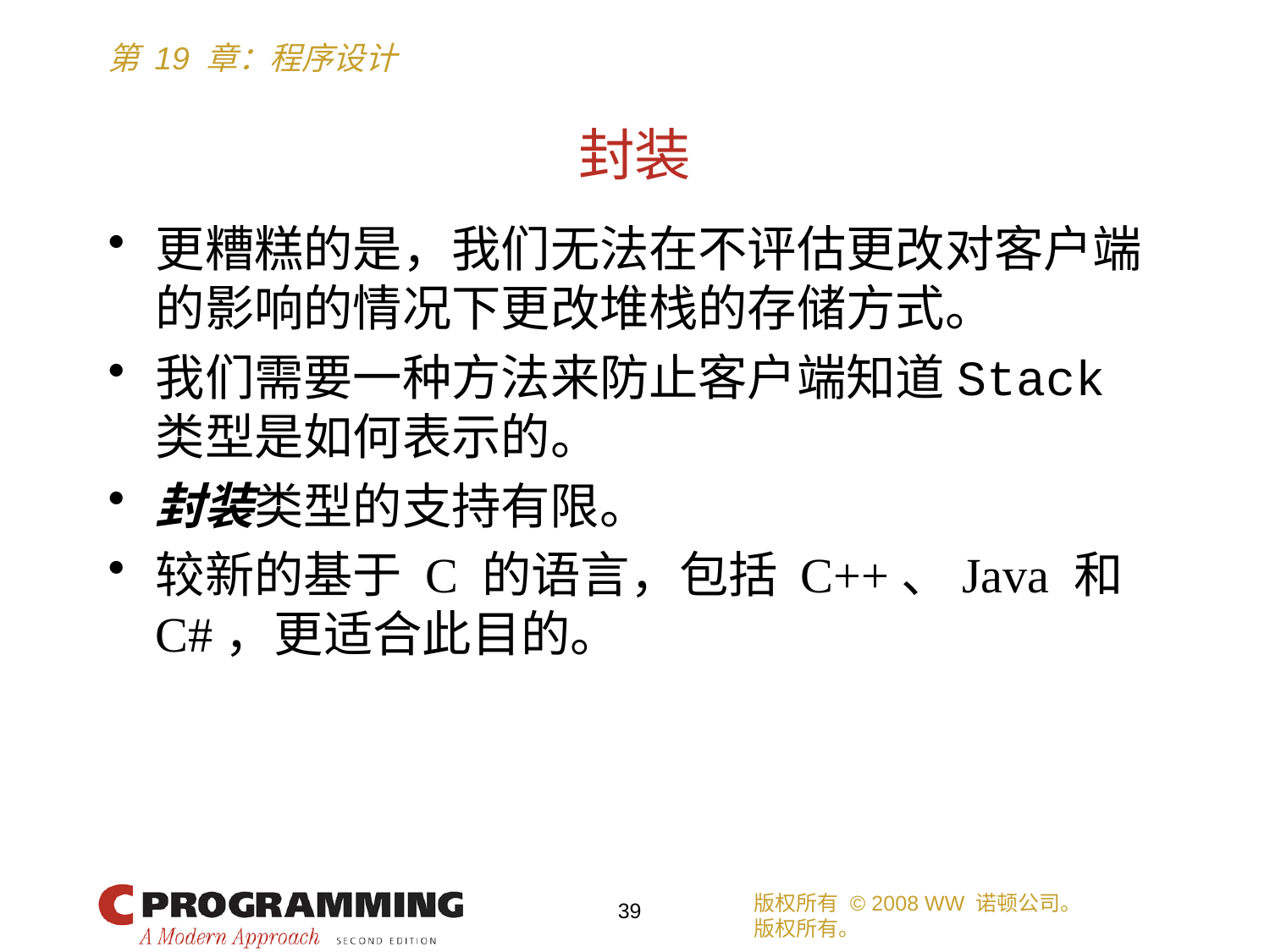

# 封装
更糟糕的是，我们无法在不评估更改对客户端的影响的情况下更改堆栈的存储方式。
我们需要一种方法来防止客户端知道Stack类型是如何表示的。
封装类型的支持有限。
较新的基于 C 的语言，包括 C++、Java 和 C#，更适合此目的。

版权所有 © 2008 WW 诺顿公司。
版权所有。
39